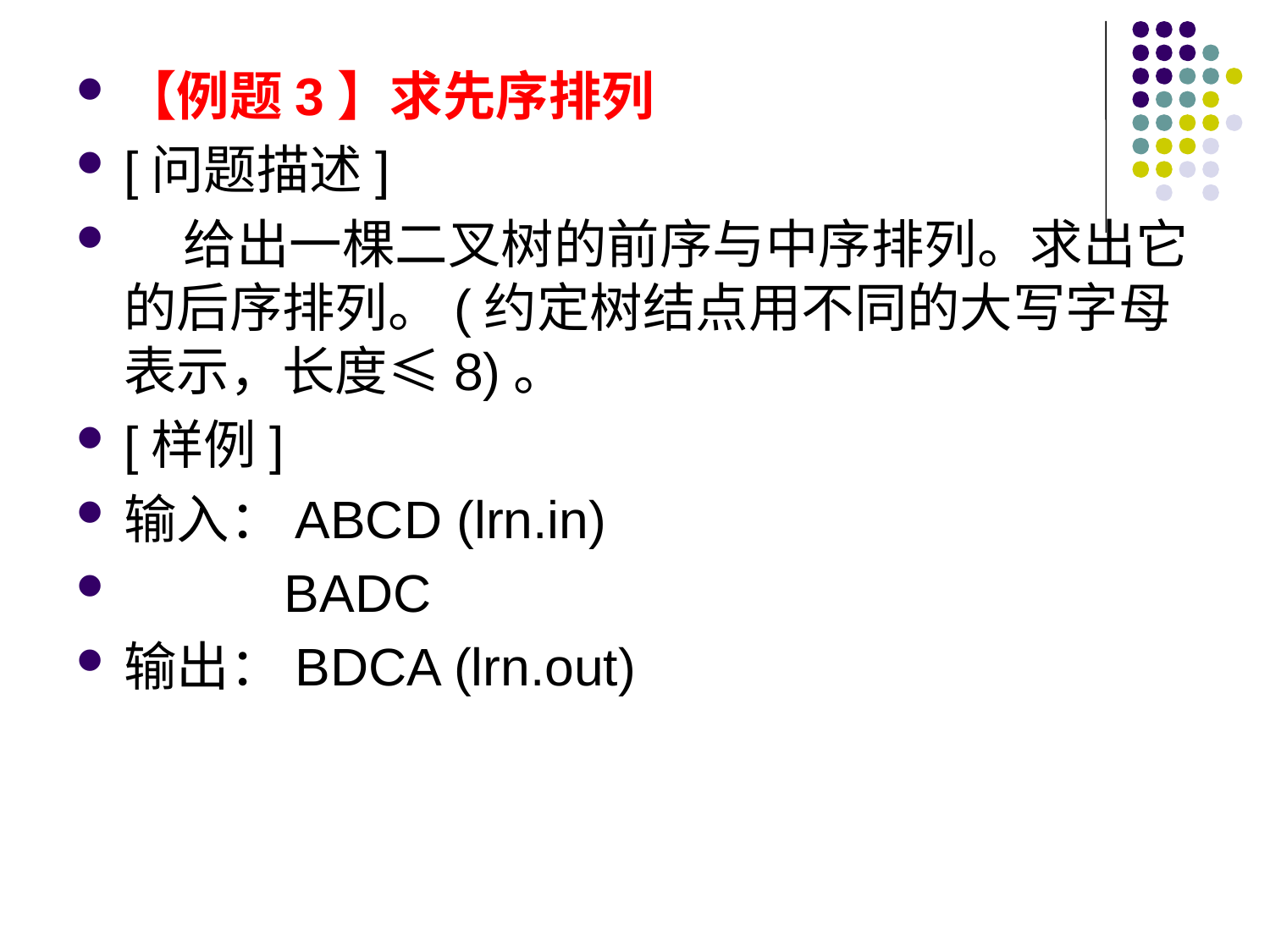

【例题3】求先序排列
[问题描述]
    给出一棵二叉树的前序与中序排列。求出它的后序排列。(约定树结点用不同的大写字母表示，长度≤8)。
[样例]
输入：ABCD (lrn.in)
           BADC
输出：BDCA (lrn.out)